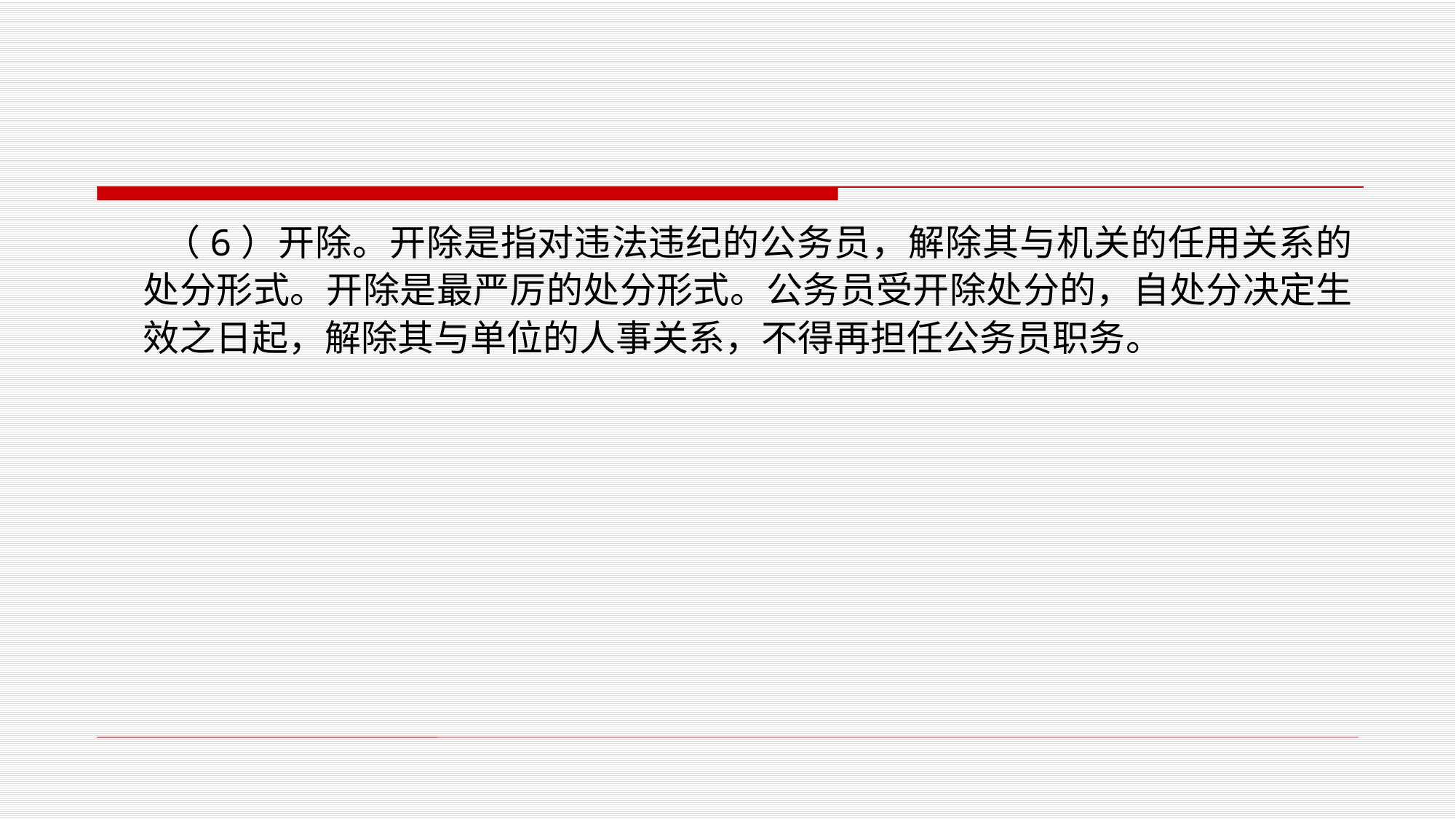

#
      （6）开除。开除是指对违法违纪的公务员，解除其与机关的任用关系的处分形式。开除是最严厉的处分形式。公务员受开除处分的，自处分决定生效之日起，解除其与单位的人事关系，不得再担任公务员职务。